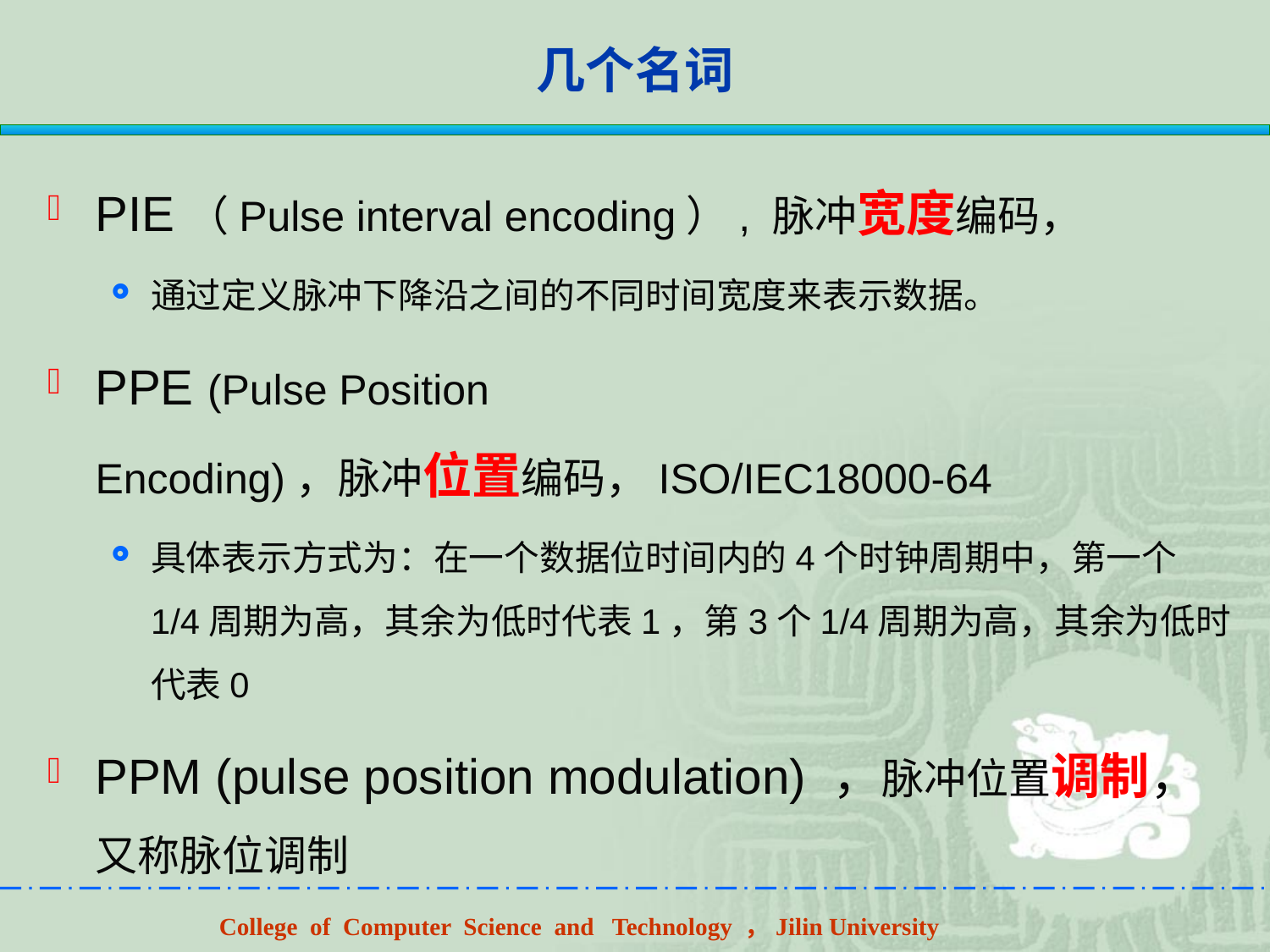

# 几个名词
PIE（Pulse interval encoding）, 脉冲宽度编码，
通过定义脉冲下降沿之间的不同时间宽度来表示数据。
PPE (Pulse Position Encoding)，脉冲位置编码，ISO/IEC18000-64
具体表示方式为：在一个数据位时间内的4个时钟周期中，第一个1/4周期为高，其余为低时代表1，第3个1/4周期为高，其余为低时代表0
PPM (pulse position modulation) ，脉冲位置调制，又称脉位调制